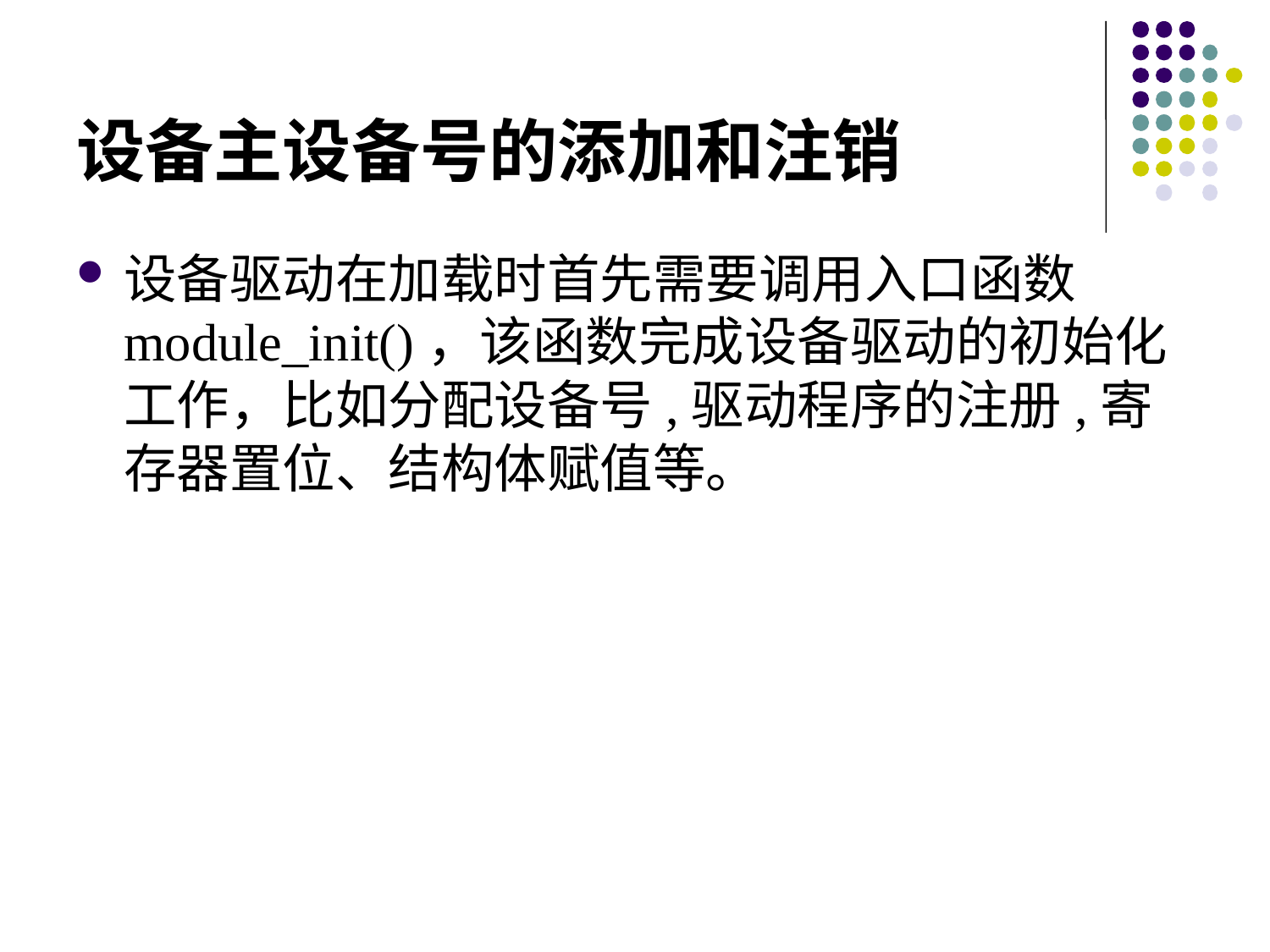

# 设备主设备号的添加和注销
设备驱动在加载时首先需要调用入口函数module_init()，该函数完成设备驱动的初始化工作，比如分配设备号,驱动程序的注册,寄存器置位、结构体赋值等。